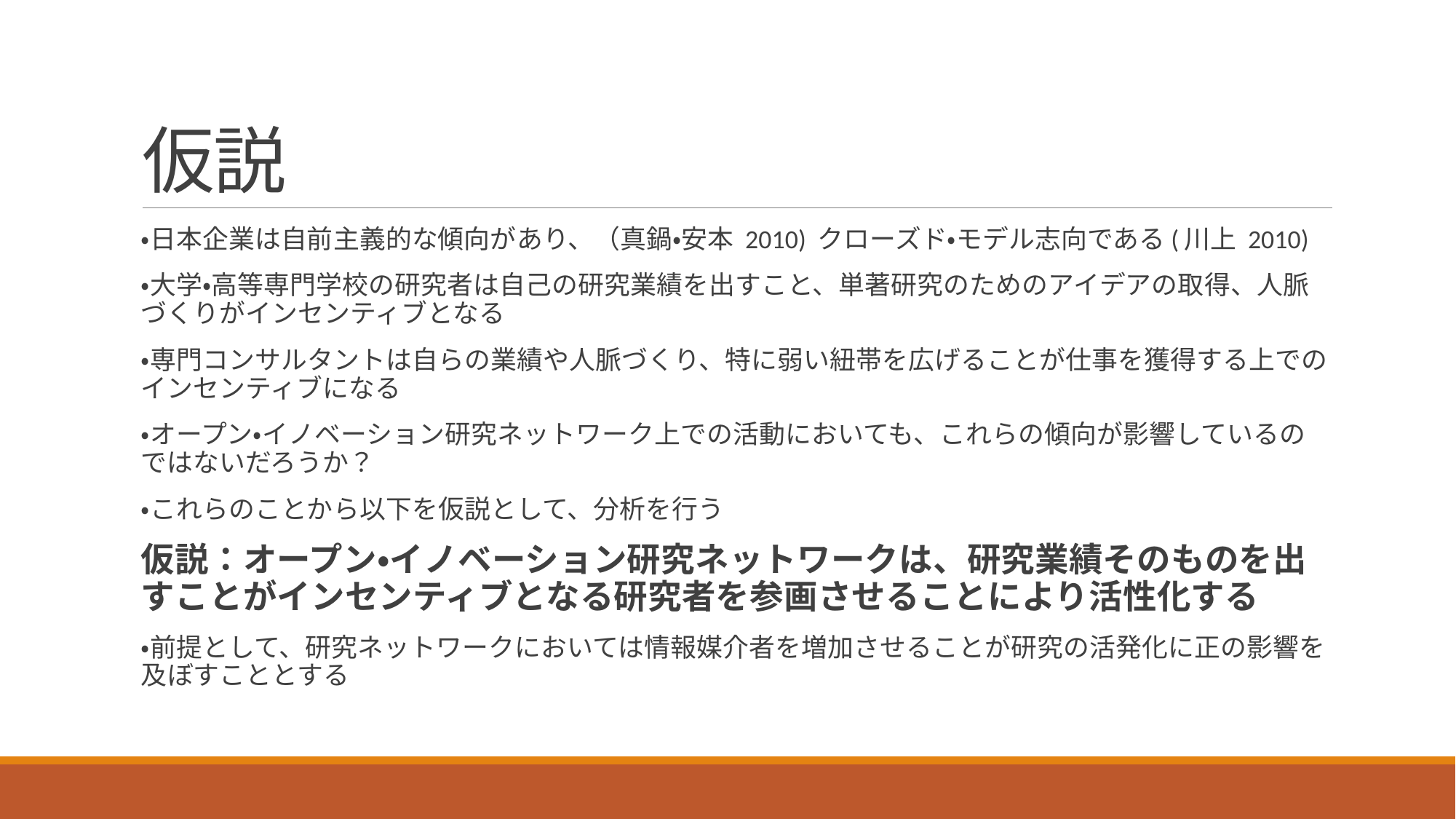

# 仮説
・日本企業は自前主義的な傾向があり、（真鍋・安本 2010) クローズド・モデル志向である(川上 2010)
・大学・高等専門学校の研究者は自己の研究業績を出すこと、単著研究のためのアイデアの取得、人脈づくりがインセンティブとなる
・専門コンサルタントは自らの業績や人脈づくり、特に弱い紐帯を広げることが仕事を獲得する上でのインセンティブになる
・オープン・イノベーション研究ネットワーク上での活動においても、これらの傾向が影響しているのではないだろうか？
・これらのことから以下を仮説として、分析を行う
仮説：オープン・イノベーション研究ネットワークは、研究業績そのものを出すことがインセンティブとなる研究者を参画させることにより活性化する
・前提として、研究ネットワークにおいては情報媒介者を増加させることが研究の活発化に正の影響を及ぼすこととする